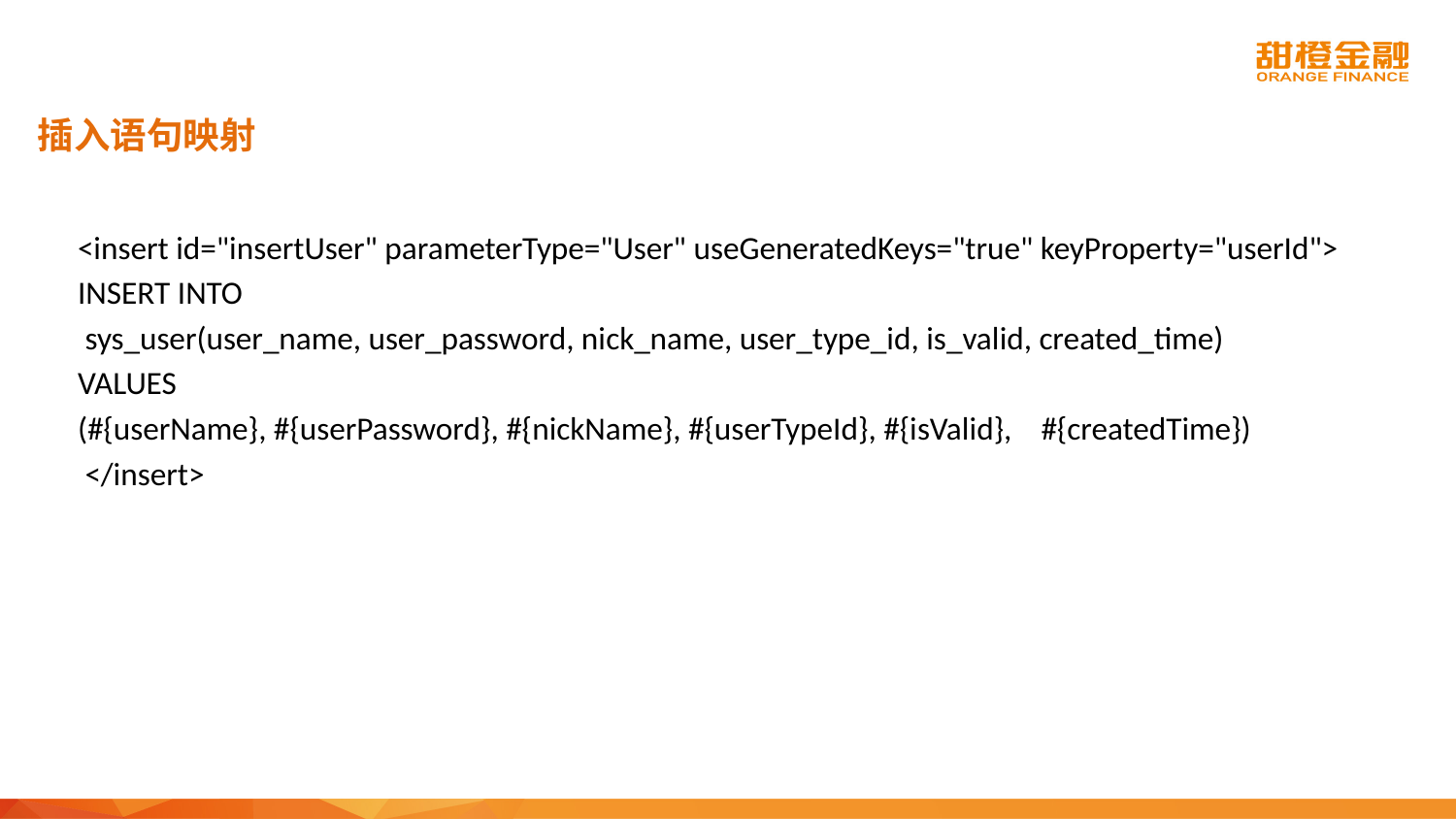

插入语句映射

<insert id="insertUser" parameterType="User" useGeneratedKeys="true" keyProperty="userId">
INSERT INTO
 sys_user(user_name, user_password, nick_name, user_type_id, is_valid, created_time)
VALUES
(#{userName}, #{userPassword}, #{nickName}, #{userTypeId}, #{isValid},    #{createdTime})
 </insert>